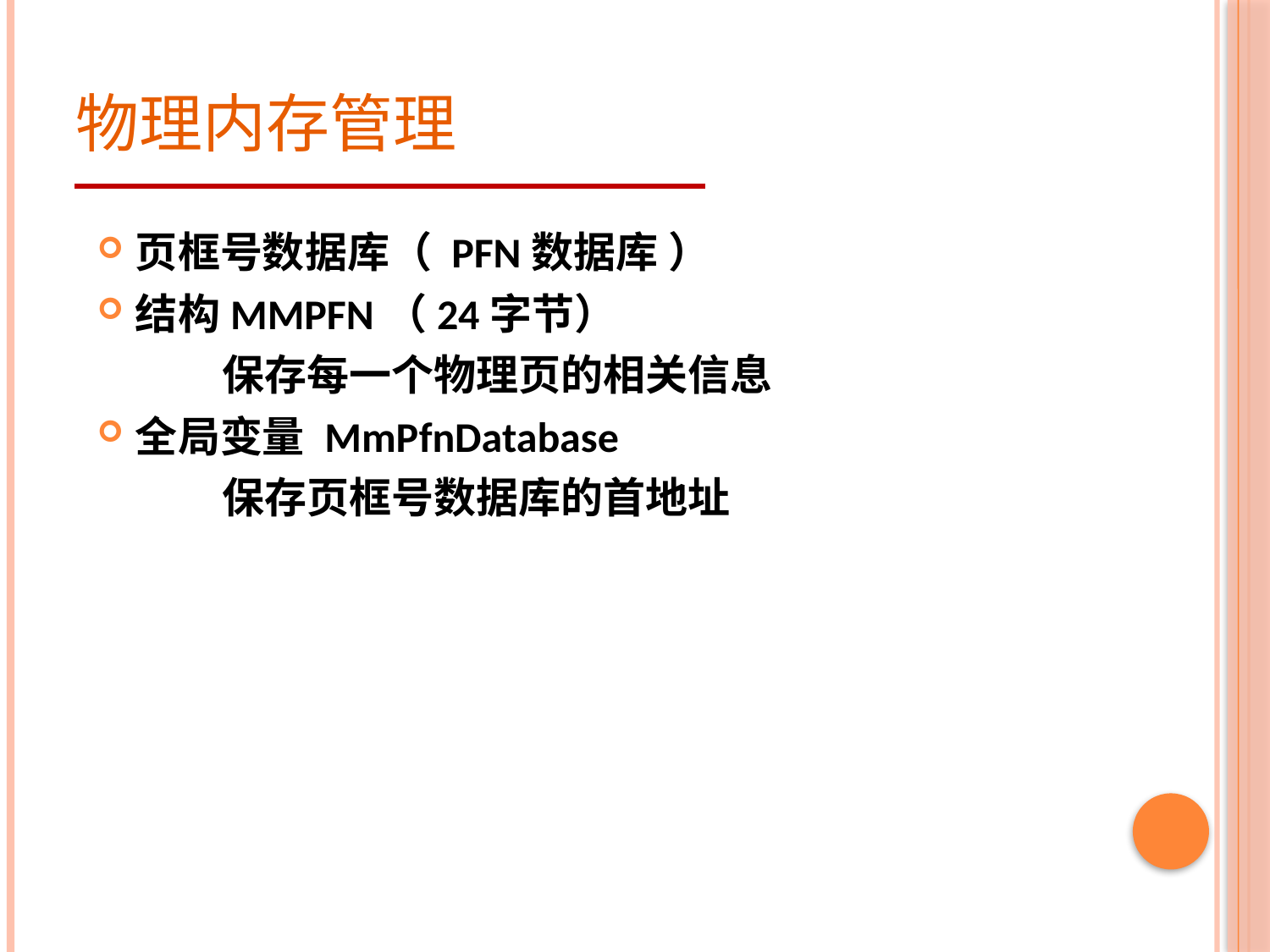

# 物理内存管理
页框号数据库（ PFN数据库 ）
结构MMPFN（24字节）
            保存每一个物理页的相关信息
全局变量 MmPfnDatabase
            保存页框号数据库的首地址